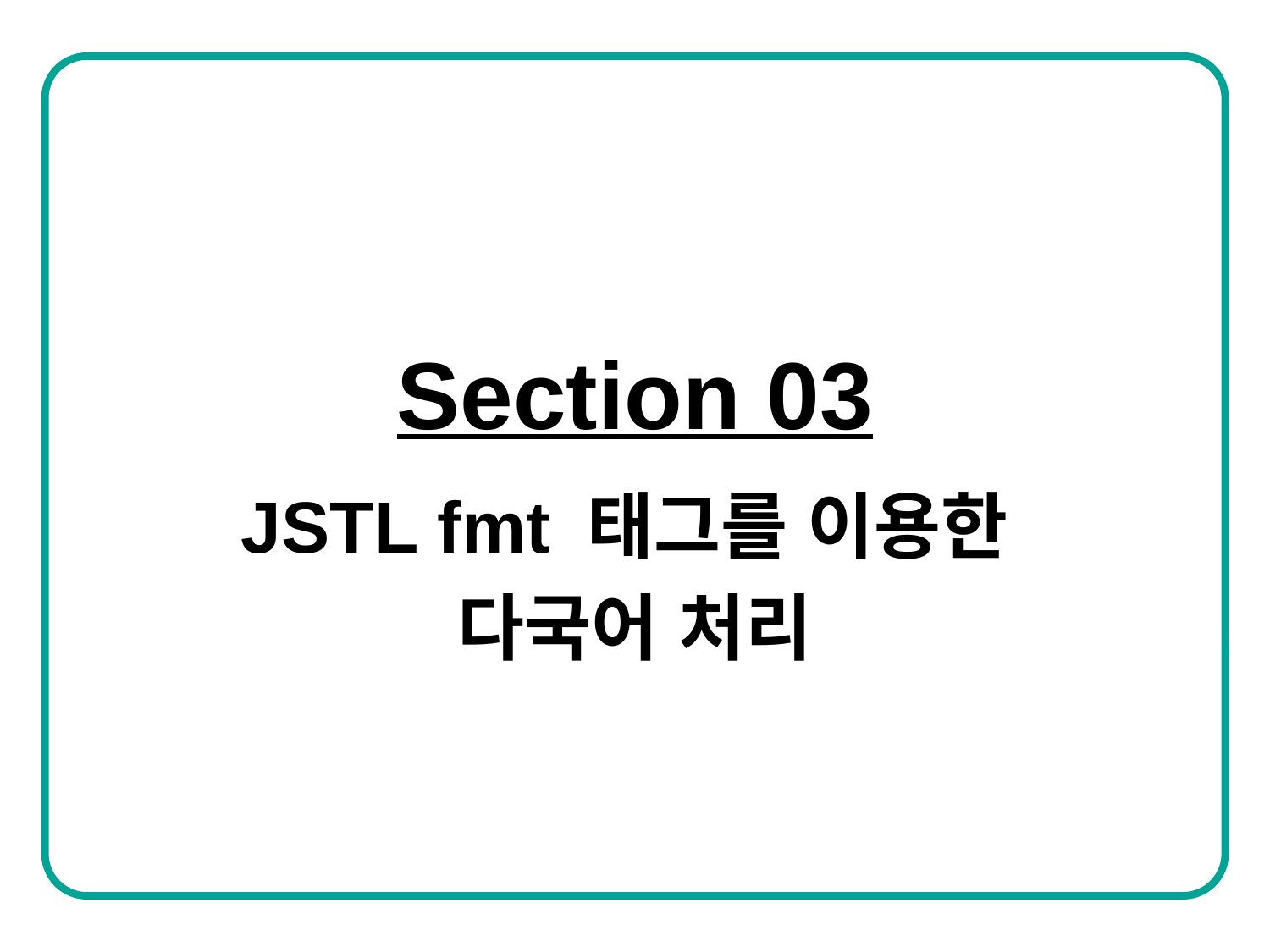

Section 03
JSTL fmt 태그를 이용한
다국어 처리